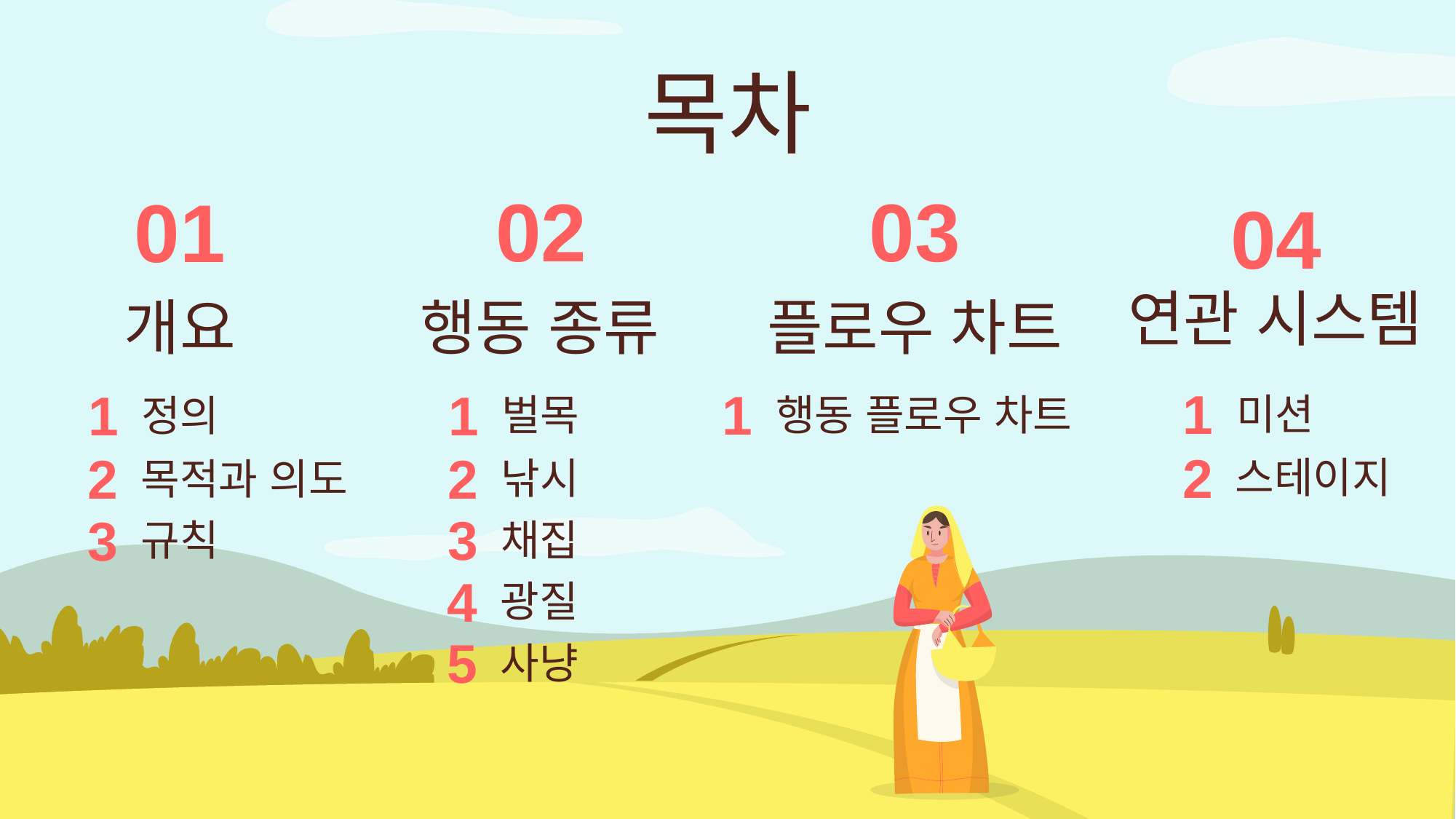

# 목차
03
02
01
04
연관 시스템
행동 종류
플로우 차트
개요
1
1
1
1
미션
행동 플로우 차트
벌목
정의
2
2
2
스테이지
낚시
목적과 의도
3
3

채집
규칙
4
광질
5
사냥